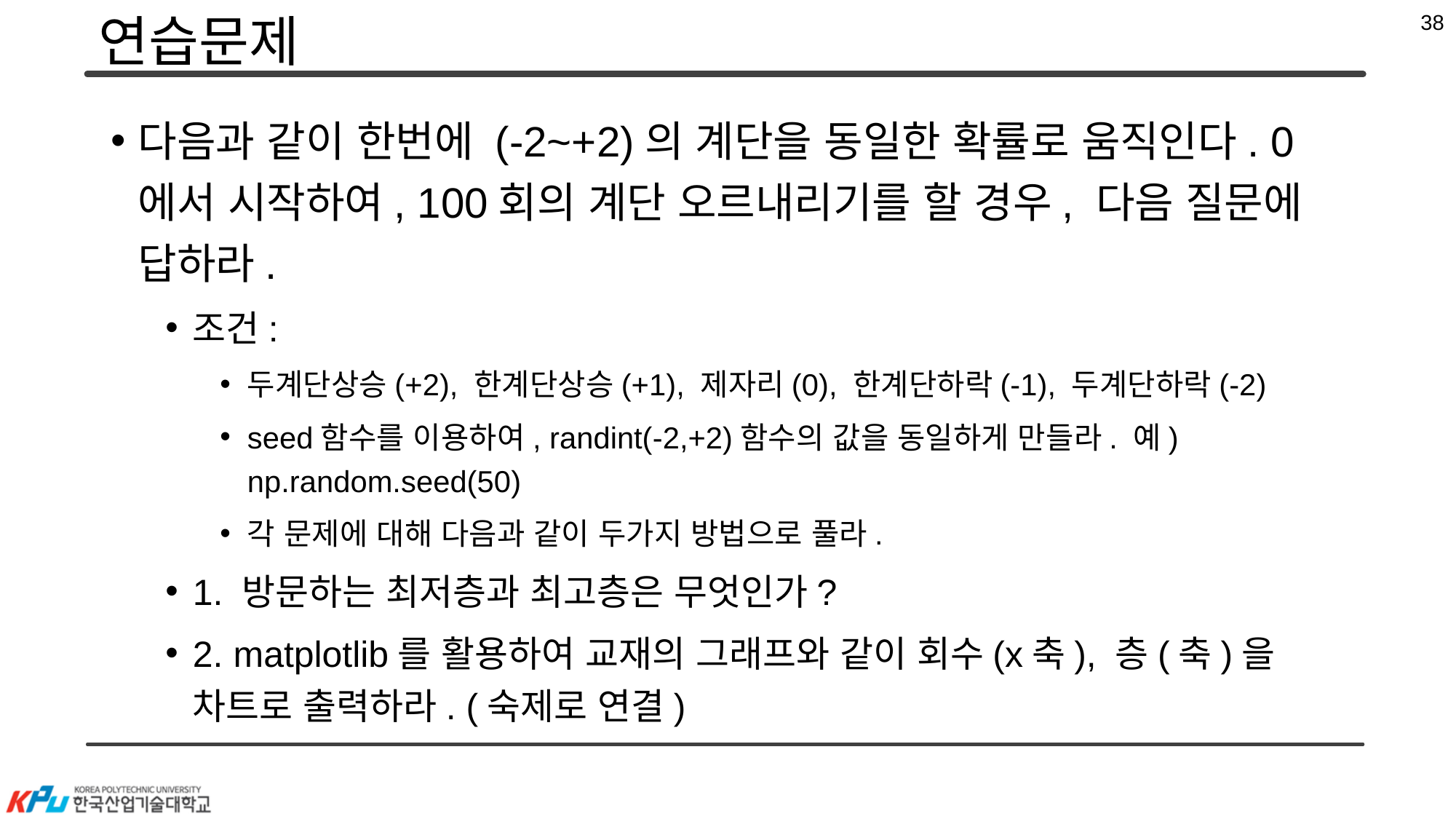

38
# 연습문제
다음과 같이 한번에 (-2~+2)의 계단을 동일한 확률로 움직인다. 0 에서 시작하여, 100회의 계단 오르내리기를 할 경우, 다음 질문에 답하라.
조건:
두계단상승(+2), 한계단상승(+1), 제자리(0), 한계단하락(-1), 두계단하락(-2)
seed함수를 이용하여, randint(-2,+2)함수의 값을 동일하게 만들라. 예) np.random.seed(50)
각 문제에 대해 다음과 같이 두가지 방법으로 풀라.
1. 방문하는 최저층과 최고층은 무엇인가?
2. matplotlib를 활용하여 교재의 그래프와 같이 회수(x축), 층(축)을 차트로 출력하라. (숙제로 연결)